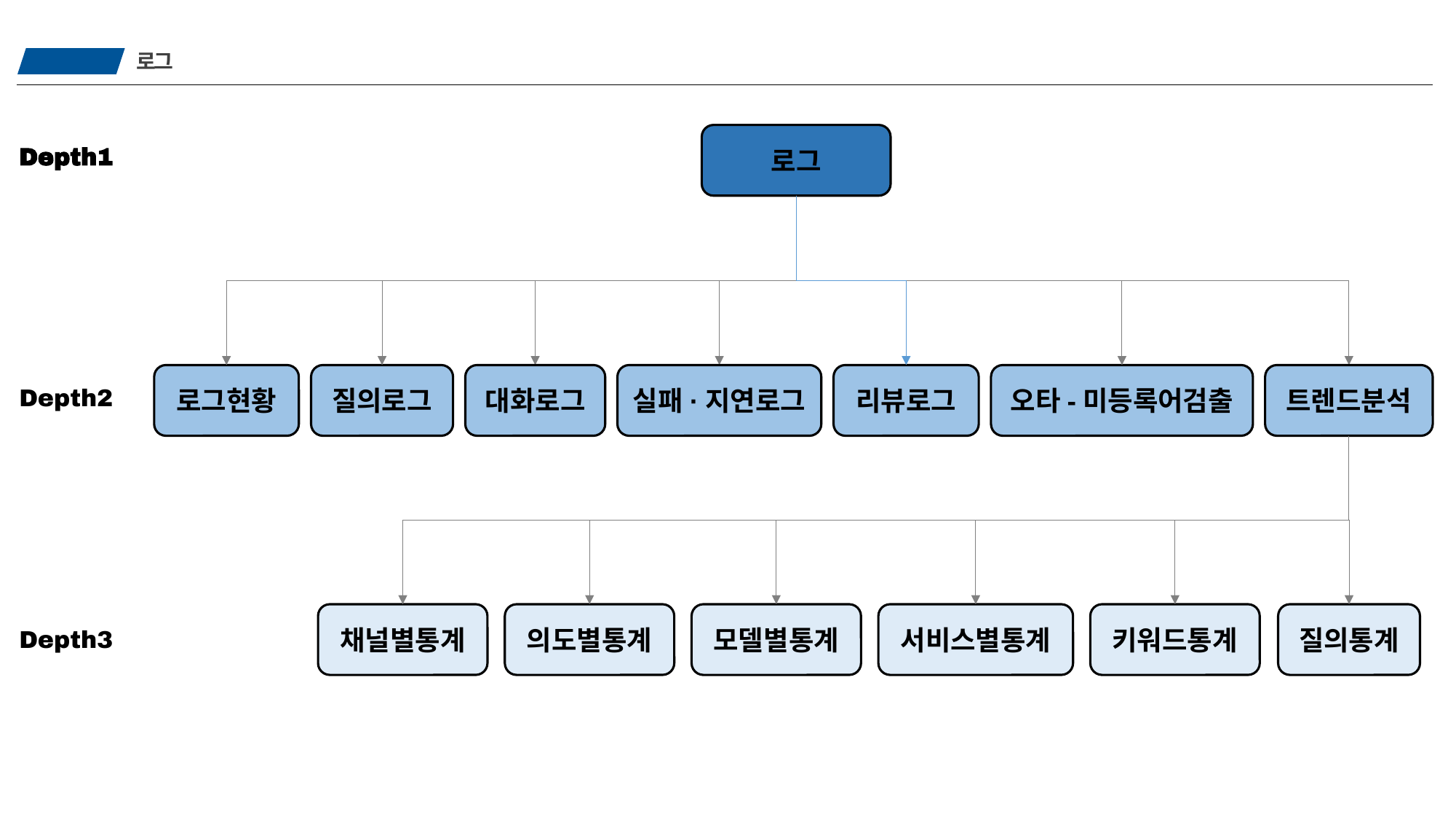

로그

9
로그
Depth1
Depth2
Depth3
로그현황
질의로그
대화로그
실패·지연로그
리뷰로그
오타-미등록어검출
트렌드분석
채널별통계
의도별통계
모델별통계
서비스별통계
키워드통계
질의통계